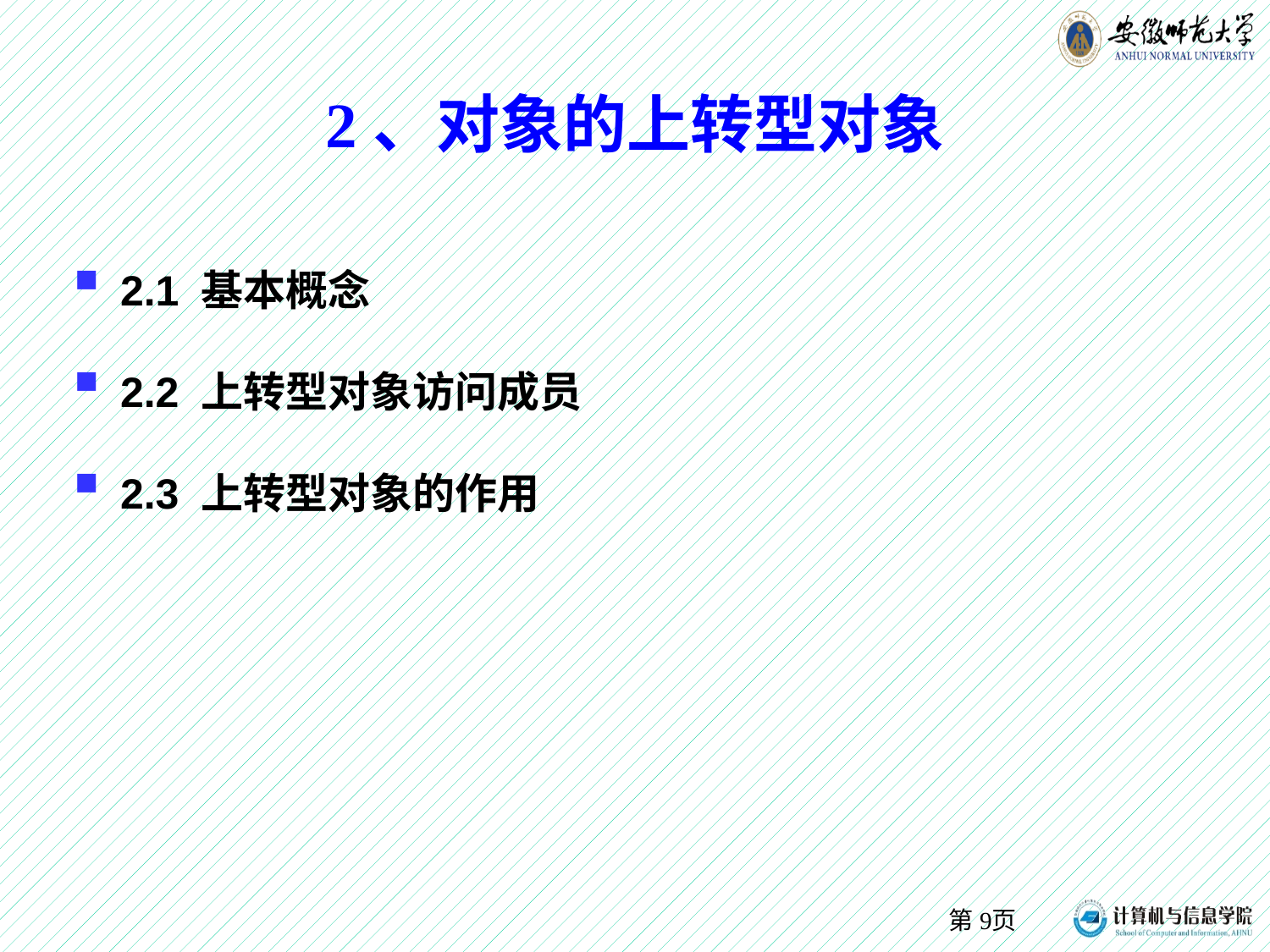

# 2、对象的上转型对象
2.1 基本概念
2.2 上转型对象访问成员
2.3 上转型对象的作用

第9页